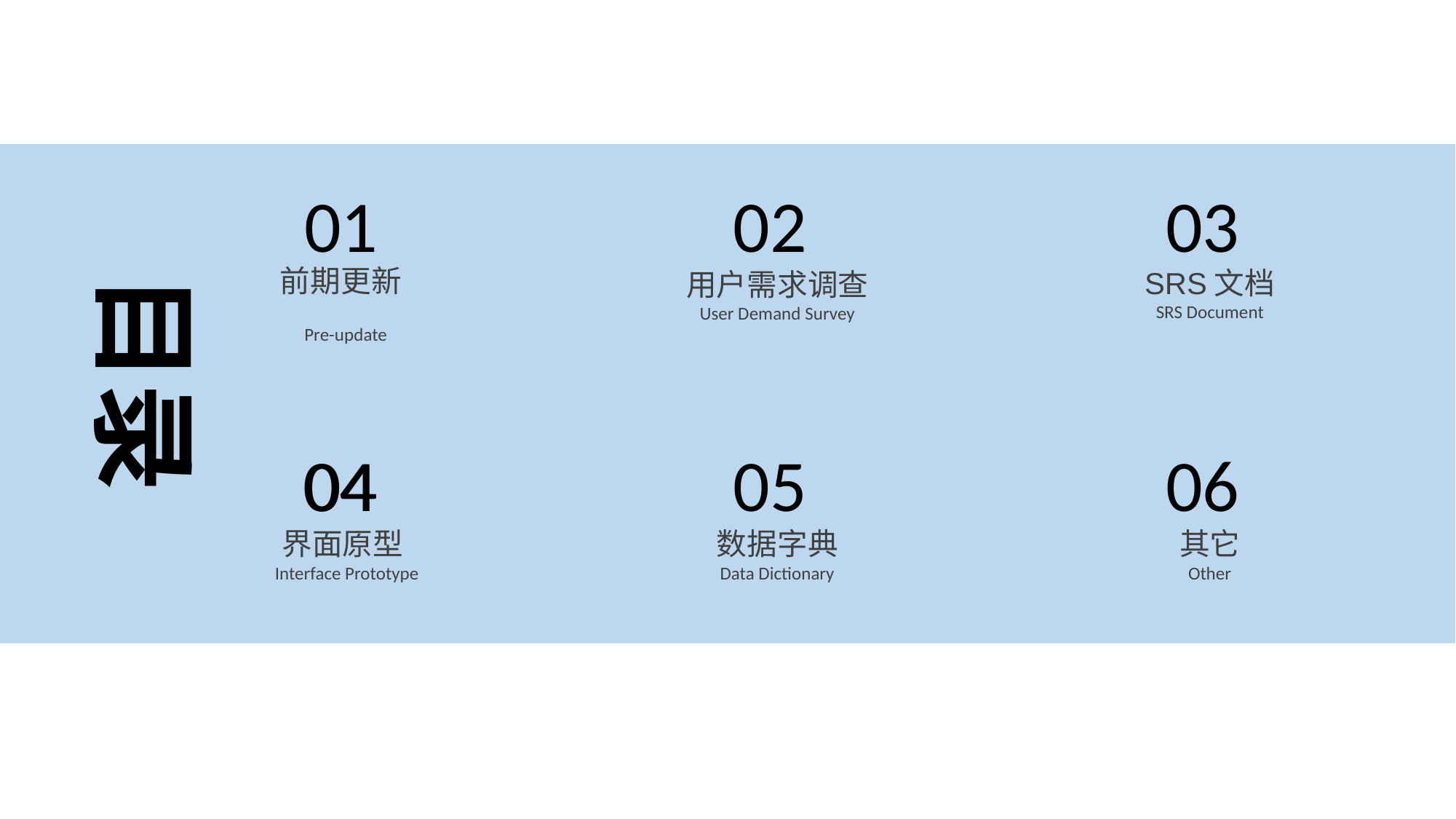

02
用户需求调查
User Demand Survey
01
前期更新
 Pre-update
03
SRS文档
SRS Document

目录
05
06
04
04
界面原型
  Interface Prototype
数据字典
Data Dictionary
其它
Other